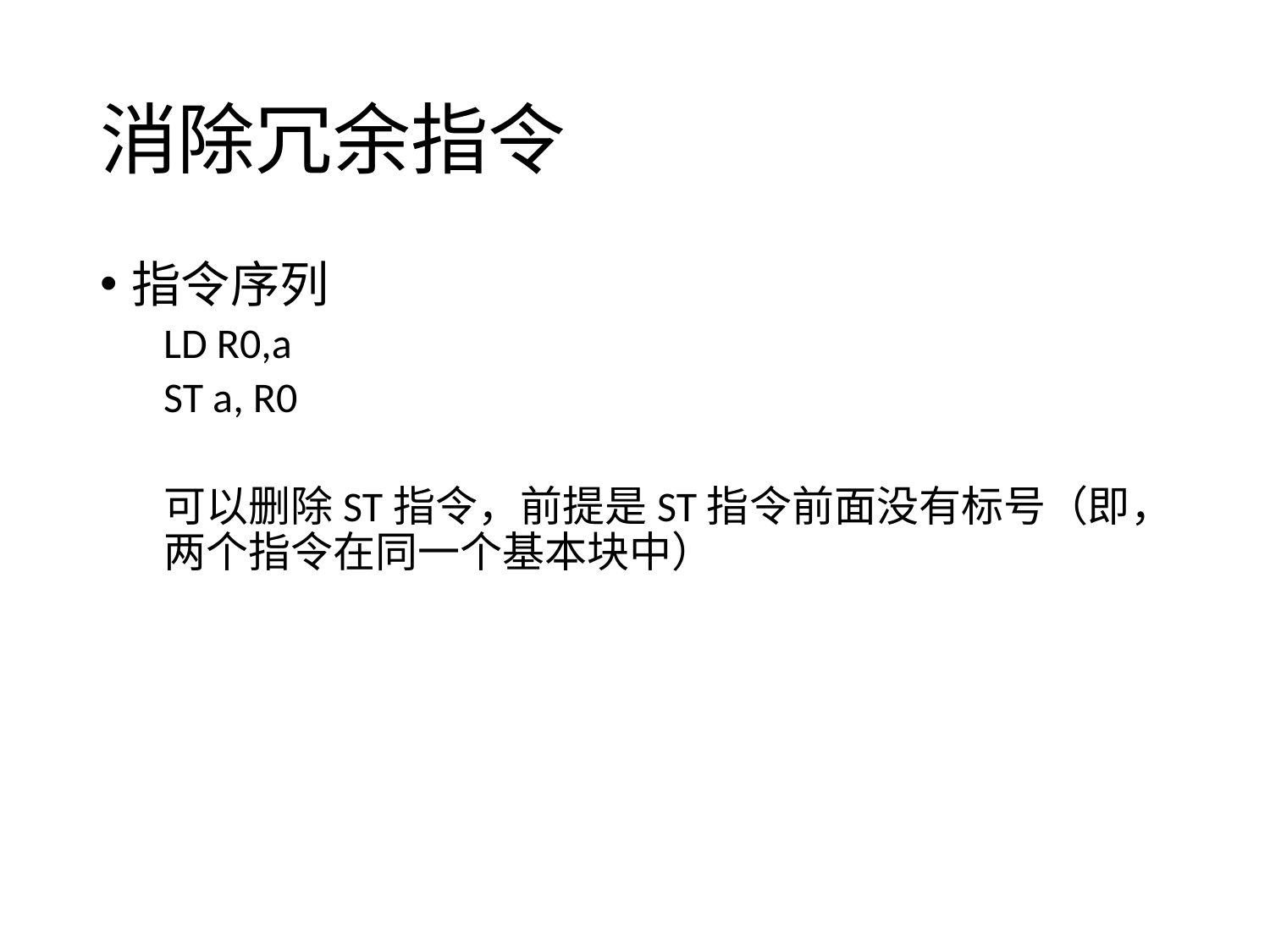

# 消除冗余指令
指令序列
LD R0,a
ST a, R0

可以删除ST指令，前提是ST指令前面没有标号（即，两个指令在同一个基本块中）